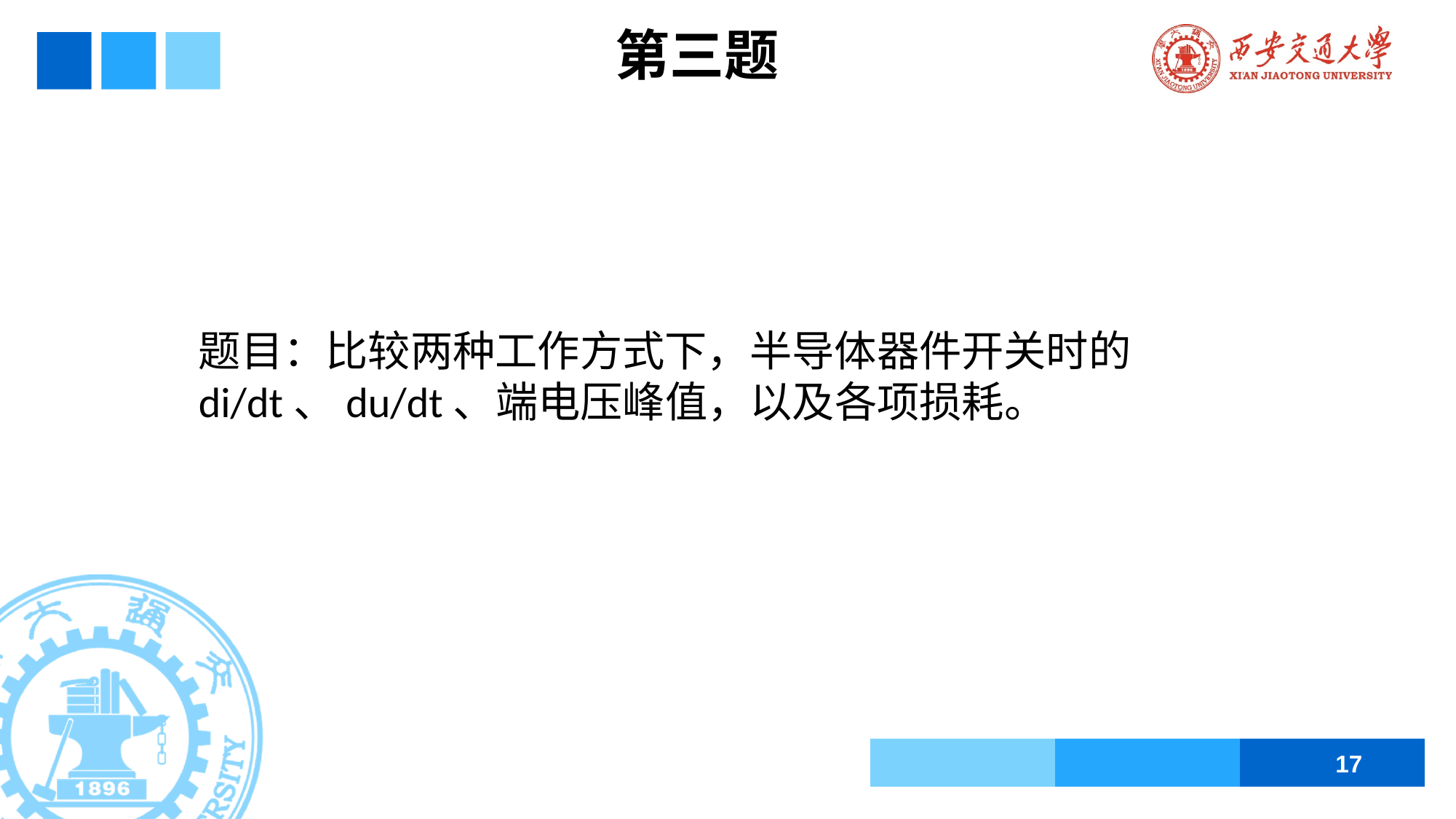

# 第三题
题目：比较两种工作方式下，半导体器件开关时的di/dt、du/dt、端电压峰值，以及各项损耗。
17